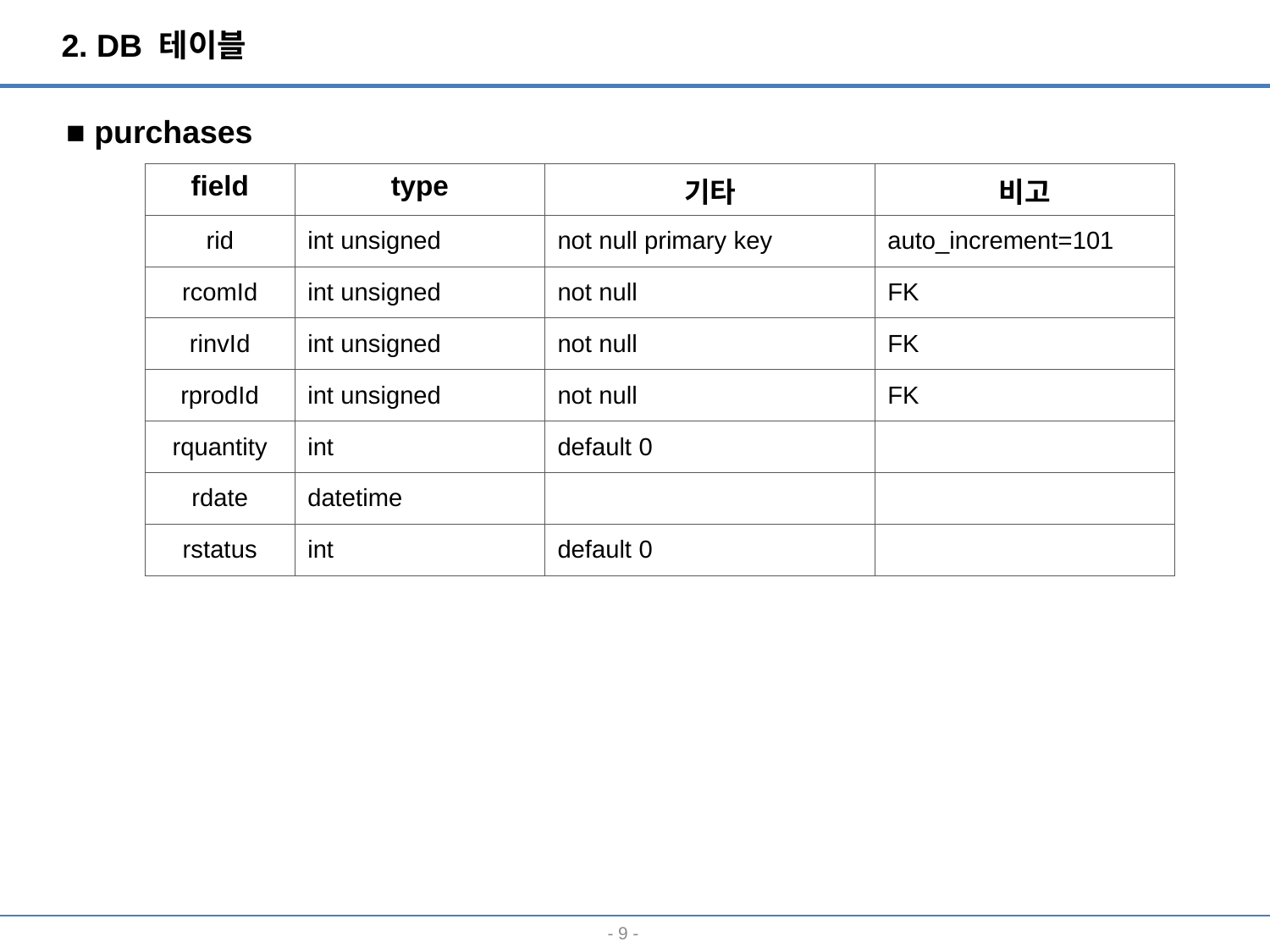

2. DB 테이블
■ purchases
| field | type | 기타 | 비고 |
| --- | --- | --- | --- |
| rid | int unsigned | not null primary key | auto\_increment=101 |
| rcomId | int unsigned | not null | FK |
| rinvId | int unsigned | not null | FK |
| rprodId | int unsigned | not null | FK |
| rquantity | int | default 0 |  |
| rdate | datetime |  |  |
| rstatus | int | default 0 |  |
- 9 -